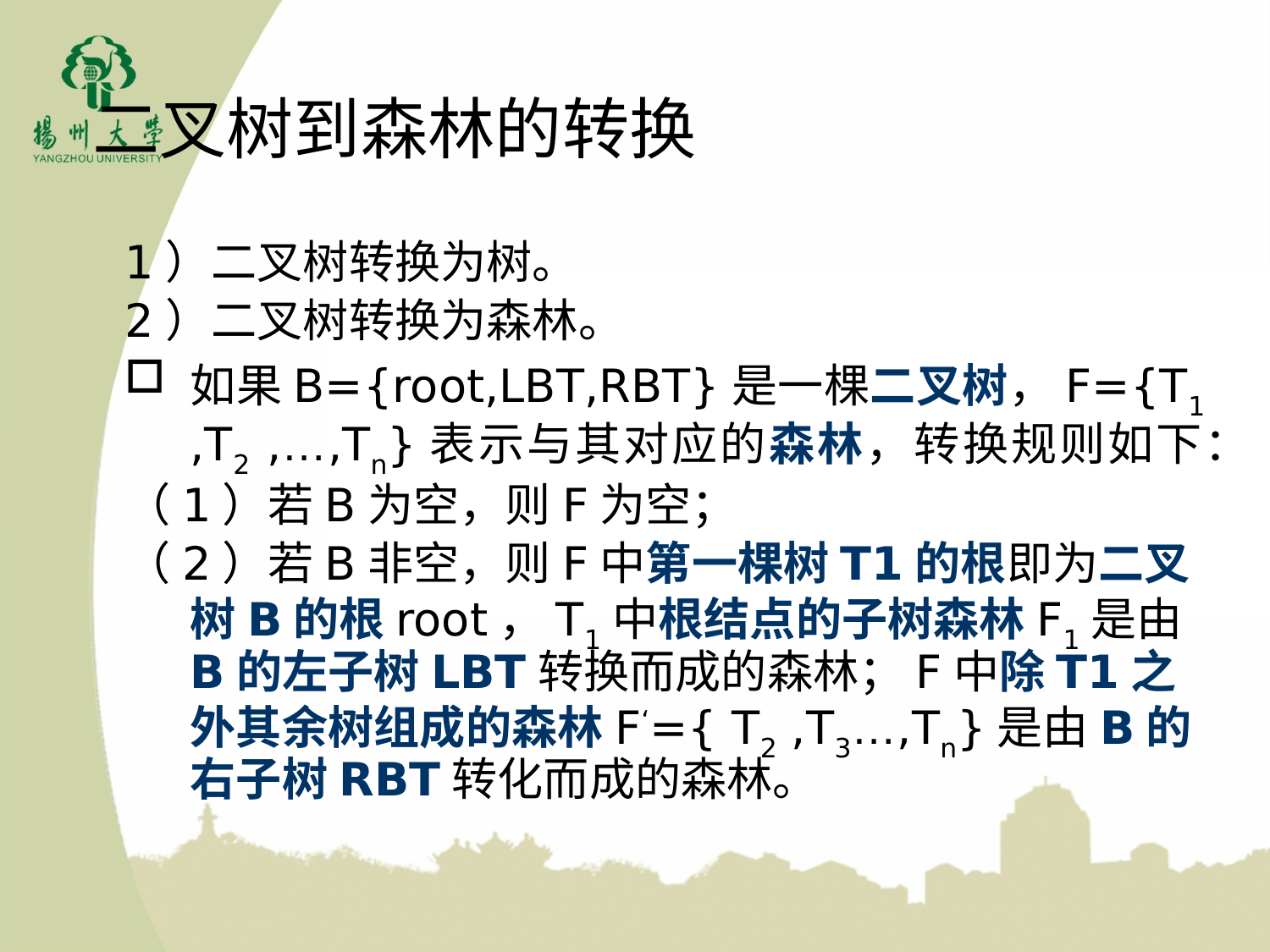

二叉树到森林的转换
1）二叉树转换为树。
2）二叉树转换为森林。
如果B={root,LBT,RBT}是一棵二叉树，F={T1 ,T2 ,…,Tn}表示与其对应的森林，转换规则如下：
（1）若B为空，则F为空；
（2）若B非空，则F中第一棵树T1的根即为二叉树B的根root，T1中根结点的子树森林F1是由B的左子树LBT转换而成的森林；F中除T1之外其余树组成的森林F‘={ T2 ,T3…,Tn}是由B的右子树RBT转化而成的森林。